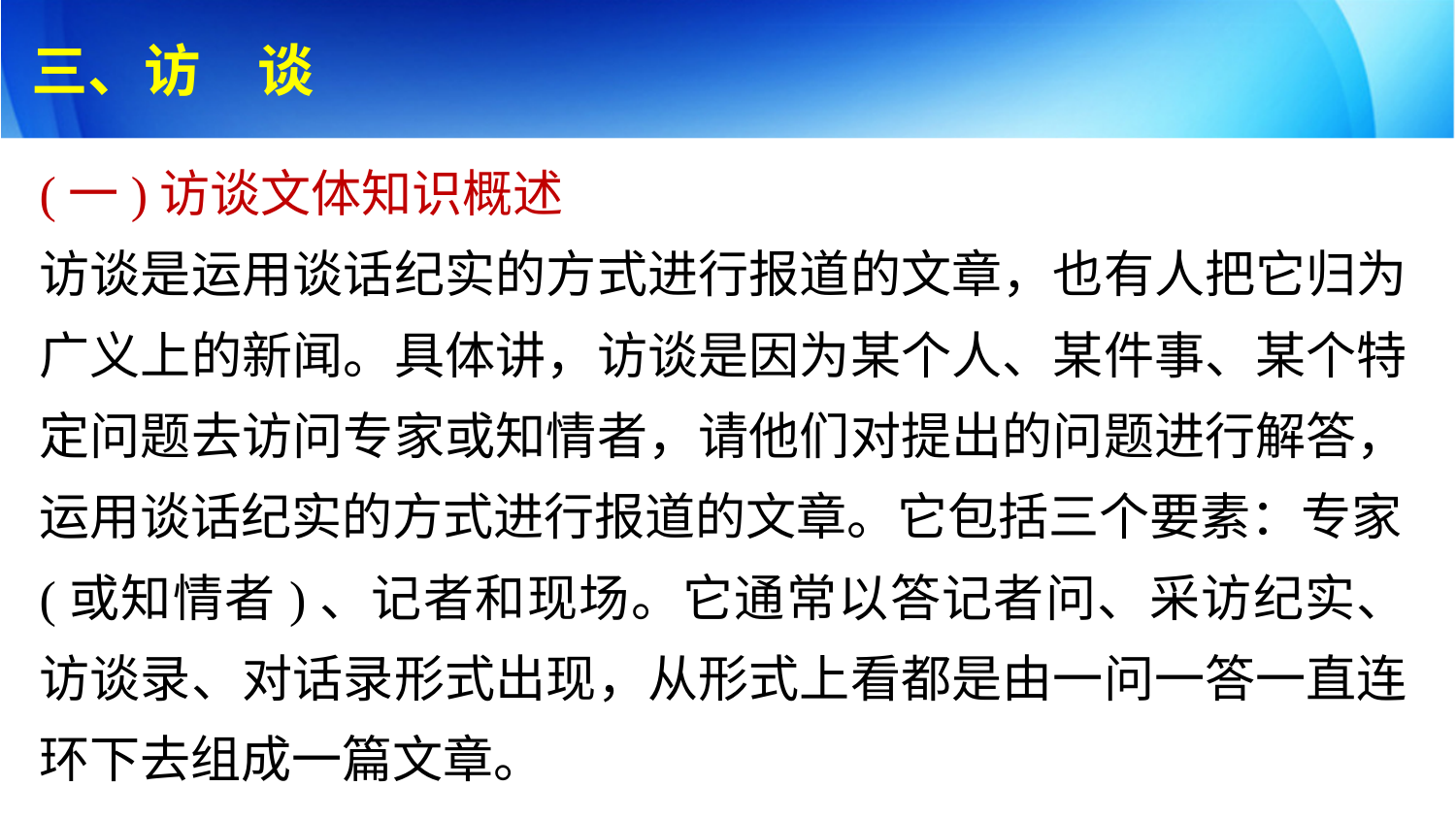

三、访　谈
(一)访谈文体知识概述
访谈是运用谈话纪实的方式进行报道的文章，也有人把它归为广义上的新闻。具体讲，访谈是因为某个人、某件事、某个特定问题去访问专家或知情者，请他们对提出的问题进行解答，运用谈话纪实的方式进行报道的文章。它包括三个要素：专家(或知情者)、记者和现场。它通常以答记者问、采访纪实、访谈录、对话录形式出现，从形式上看都是由一问一答一直连环下去组成一篇文章。